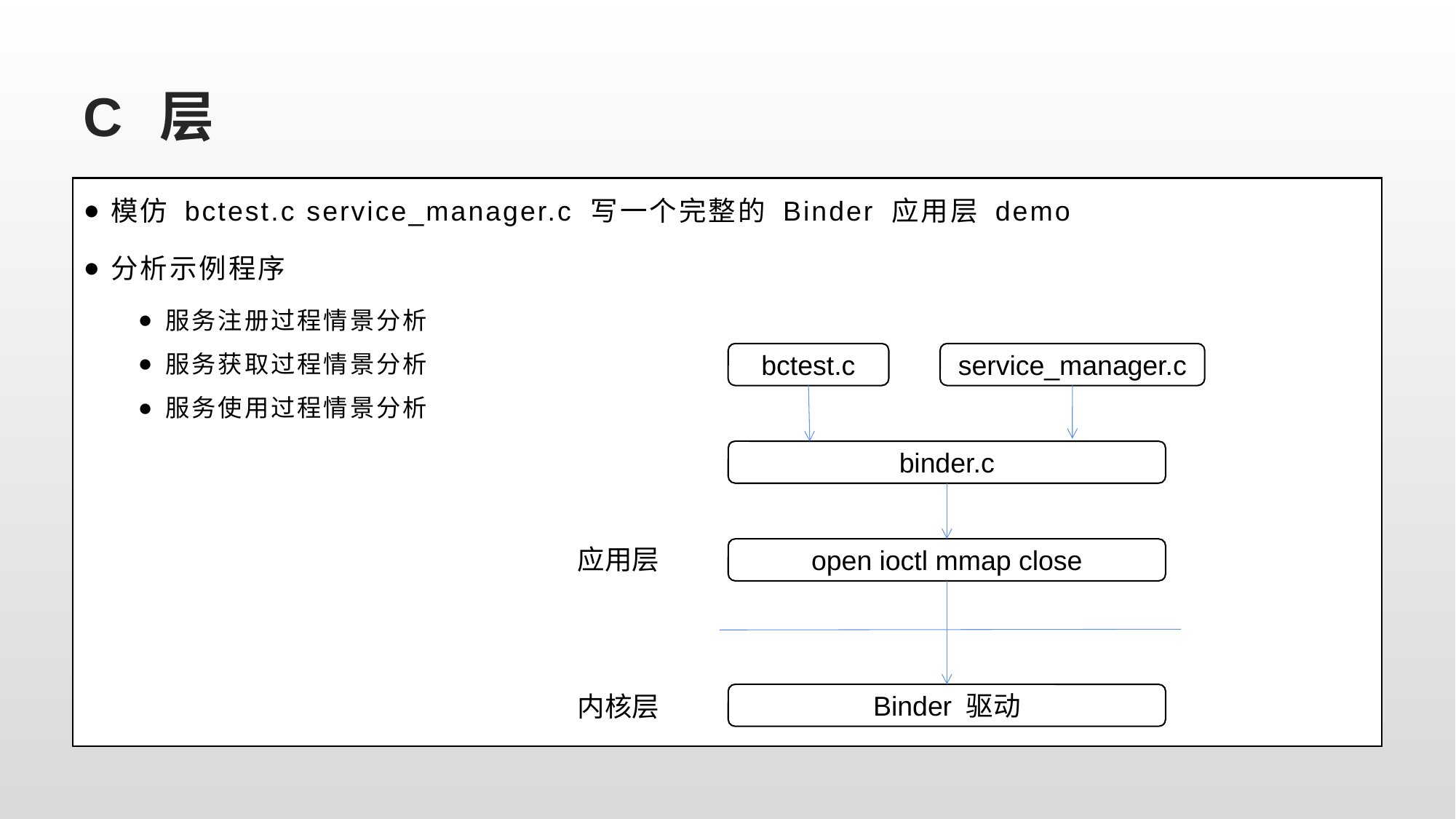

# C 层
模仿 bctest.c service_manager.c 写一个完整的 Binder 应用层 demo
分析示例程序
服务注册过程情景分析
服务获取过程情景分析
服务使用过程情景分析
bctest.c
service_manager.c
binder.c
应用层
open ioctl mmap close
内核层
Binder 驱动